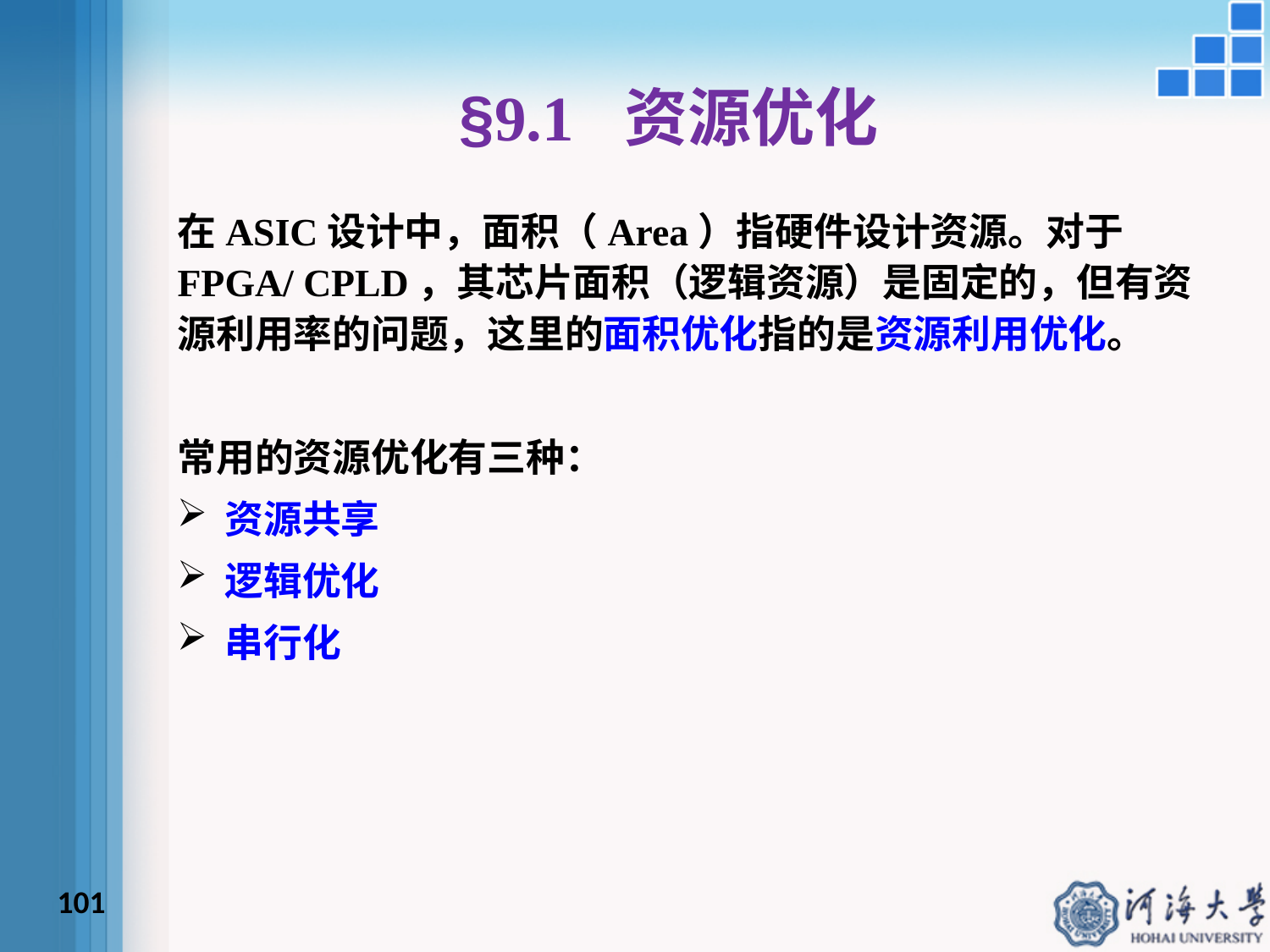

# §9.1  资源优化
在ASIC设计中，面积（Area）指硬件设计资源。对于FPGA/ CPLD，其芯片面积（逻辑资源）是固定的，但有资源利用率的问题，这里的面积优化指的是资源利用优化。

常用的资源优化有三种：
资源共享
逻辑优化
串行化
101